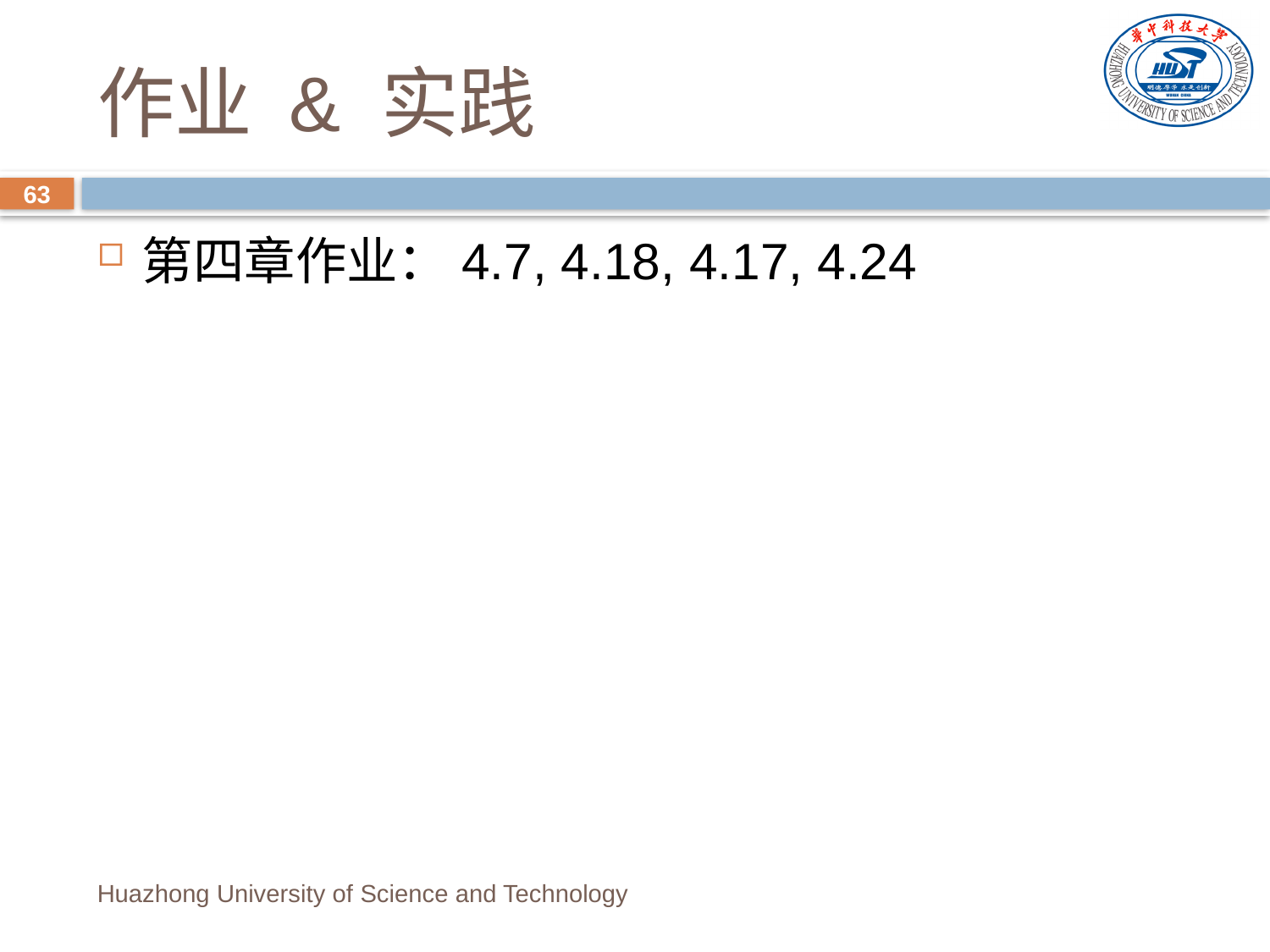

# 作业 & 实践
63
第四章作业：4.7, 4.18, 4.17, 4.24

Huazhong University of Science and Technology